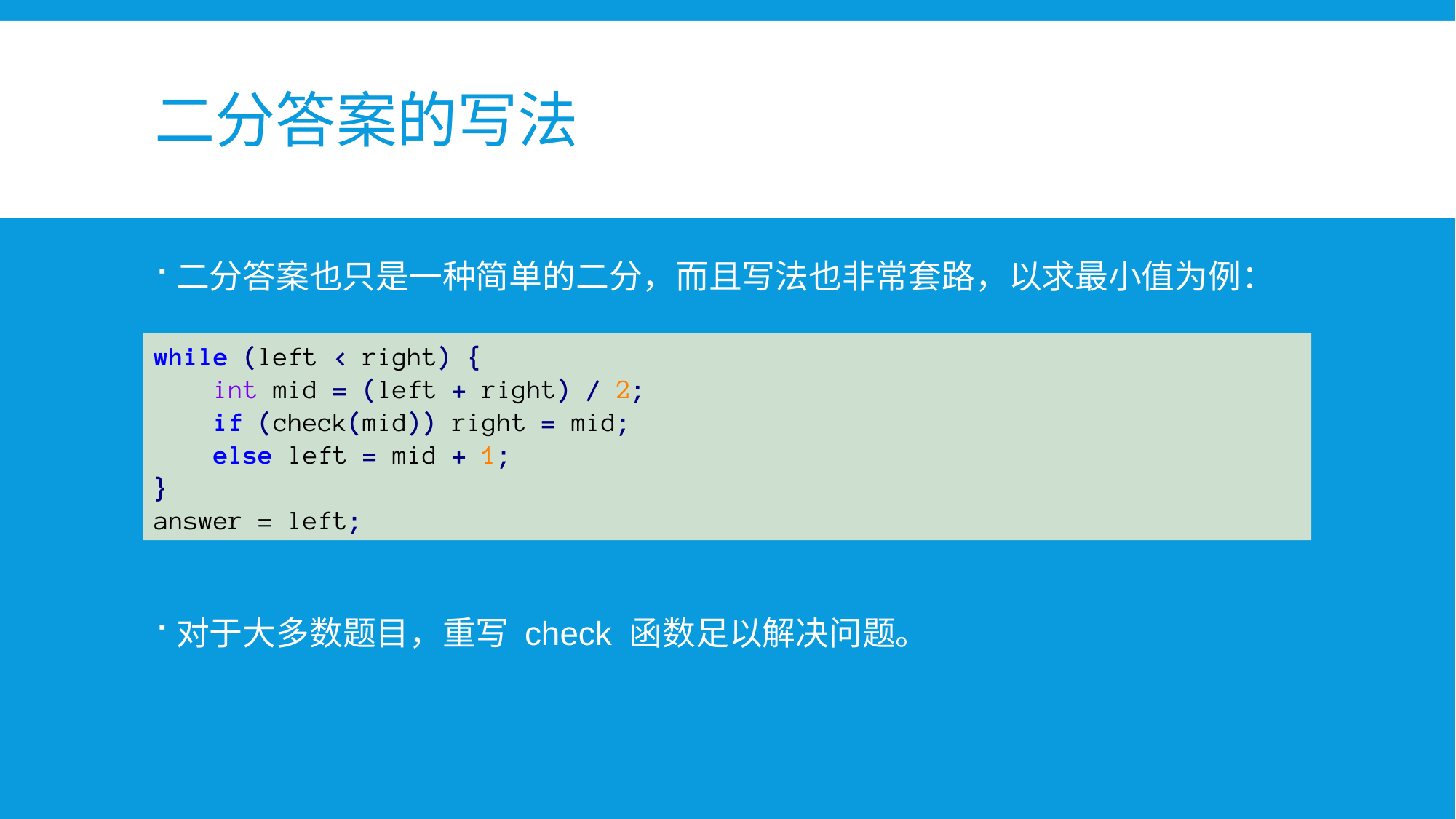

# 二分答案的写法
二分答案也只是一种简单的二分，而且写法也非常套路，以求最小值为例：

对于大多数题目，重写 check 函数足以解决问题。

while (left < right) {
    int mid = (left + right) / 2;
    if (check(mid)) right = mid;
    else left = mid + 1;
}
answer = left;